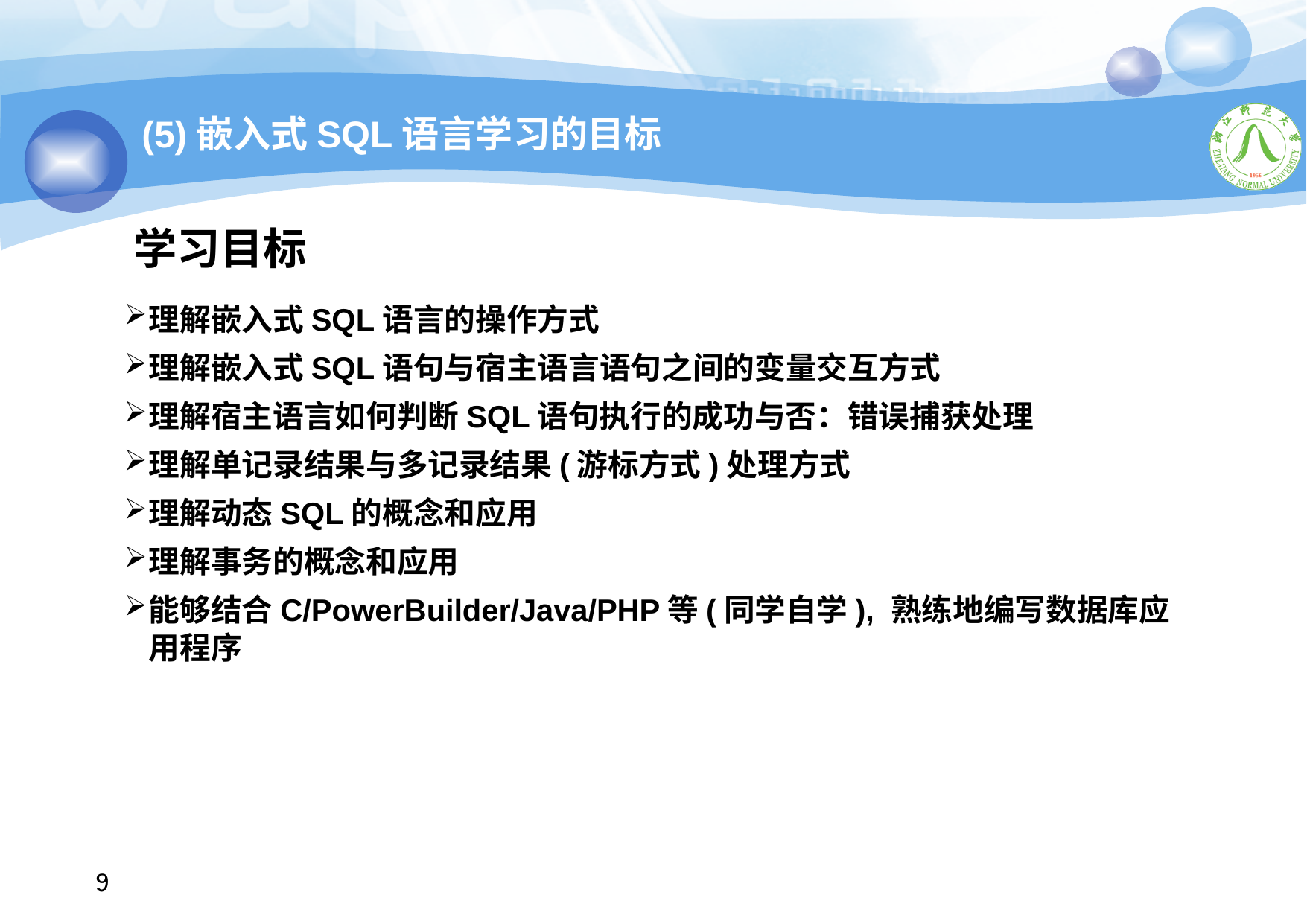

# (5)嵌入式SQL语言学习的目标
学习目标
理解嵌入式SQL语言的操作方式
理解嵌入式SQL语句与宿主语言语句之间的变量交互方式
理解宿主语言如何判断SQL语句执行的成功与否：错误捕获处理
理解单记录结果与多记录结果(游标方式)处理方式
理解动态SQL的概念和应用
理解事务的概念和应用
能够结合C/PowerBuilder/Java/PHP等(同学自学), 熟练地编写数据库应用程序
9